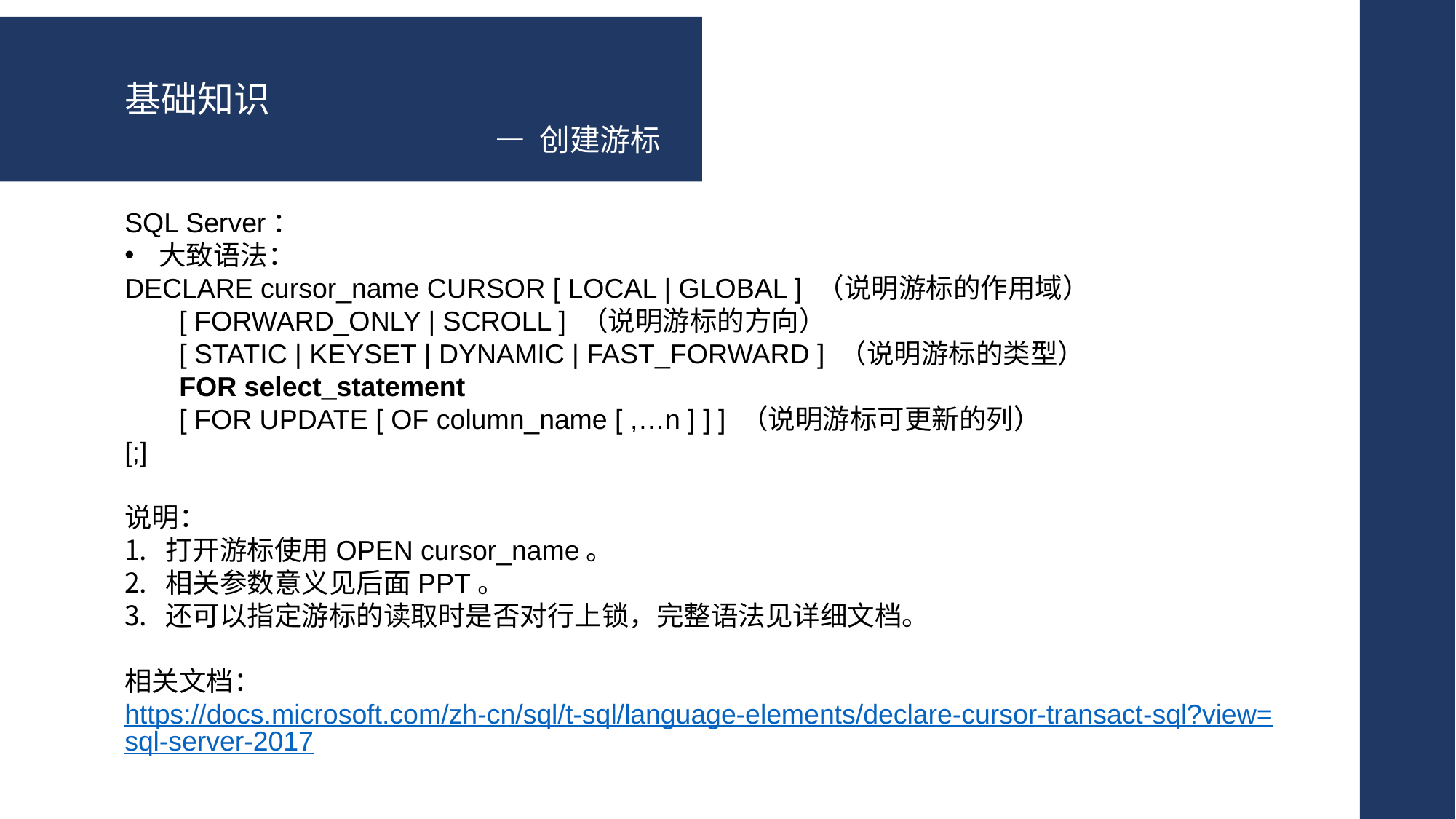

基础知识
— 创建游标

SQL Server：
大致语法：
DECLARE cursor_name CURSOR [ LOCAL | GLOBAL ] （说明游标的作用域）
[ FORWARD_ONLY | SCROLL ] （说明游标的方向）
[ STATIC | KEYSET | DYNAMIC | FAST_FORWARD ] （说明游标的类型）
FOR select_statement
[ FOR UPDATE [ OF column_name [ ,…n ] ] ] （说明游标可更新的列）
[;]

说明：
打开游标使用OPEN cursor_name。
相关参数意义见后面PPT。
还可以指定游标的读取时是否对行上锁，完整语法见详细文档。

相关文档：
https://docs.microsoft.com/zh-cn/sql/t-sql/language-elements/declare-cursor-transact-sql?view=sql-server-2017